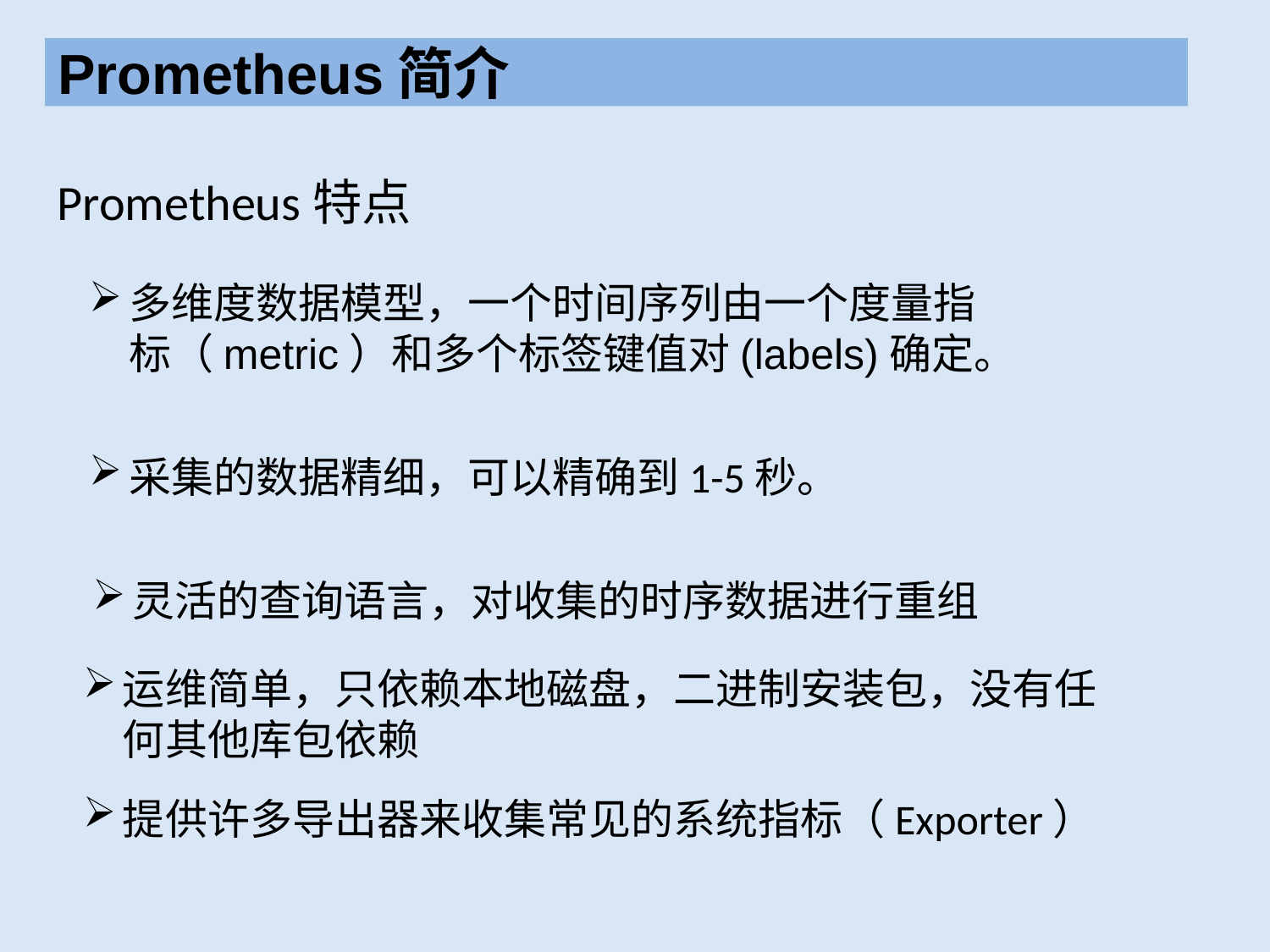

Prometheus简介
Prometheus特点
多维度数据模型，一个时间序列由一个度量指标（metric）和多个标签键值对(labels)确定。
采集的数据精细，可以精确到1-5秒。
灵活的查询语言，对收集的时序数据进行重组
运维简单，只依赖本地磁盘，二进制安装包，没有任何其他库包依赖
提供许多导出器来收集常见的系统指标（Exporter）